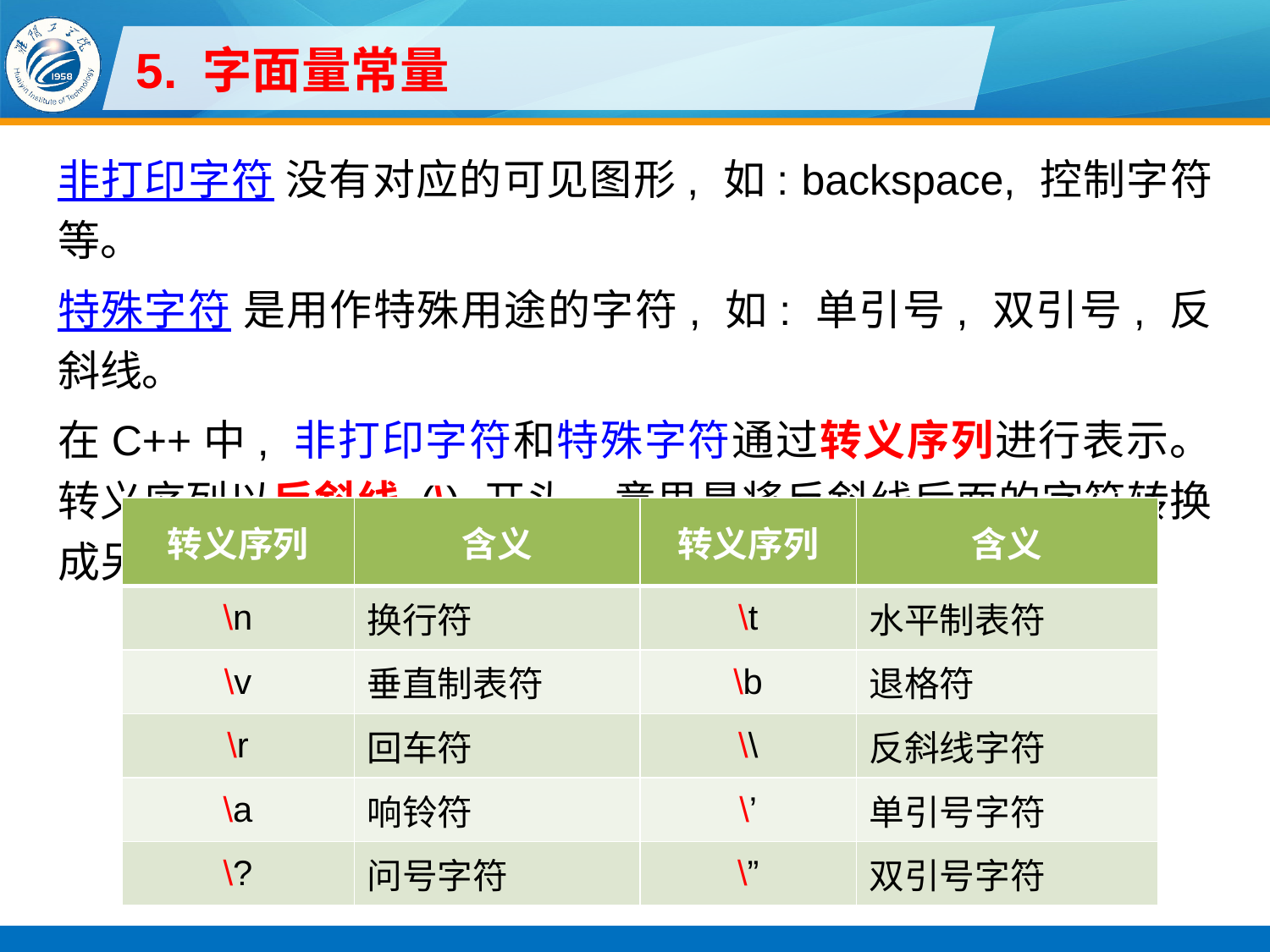

# 5. 字面量常量
非打印字符 没有对应的可见图形, 如: backspace, 控制字符等。
特殊字符 是用作特殊用途的字符, 如: 单引号, 双引号, 反斜线。
在C++中, 非打印字符和特殊字符通过转义序列进行表示。转义序列以反斜线 (\) 开头, 意思是将反斜线后面的字符转换成另外的意义 (转义字符)。
| 转义序列 | 含义 | 转义序列 | 含义 |
| --- | --- | --- | --- |
| \n | 换行符 | \t | 水平制表符 |
| \v | 垂直制表符 | \b | 退格符 |
| \r | 回车符 | \\ | 反斜线字符 |
| \a | 响铃符 | \’ | 单引号字符 |
| \? | 问号字符 | \” | 双引号字符 |